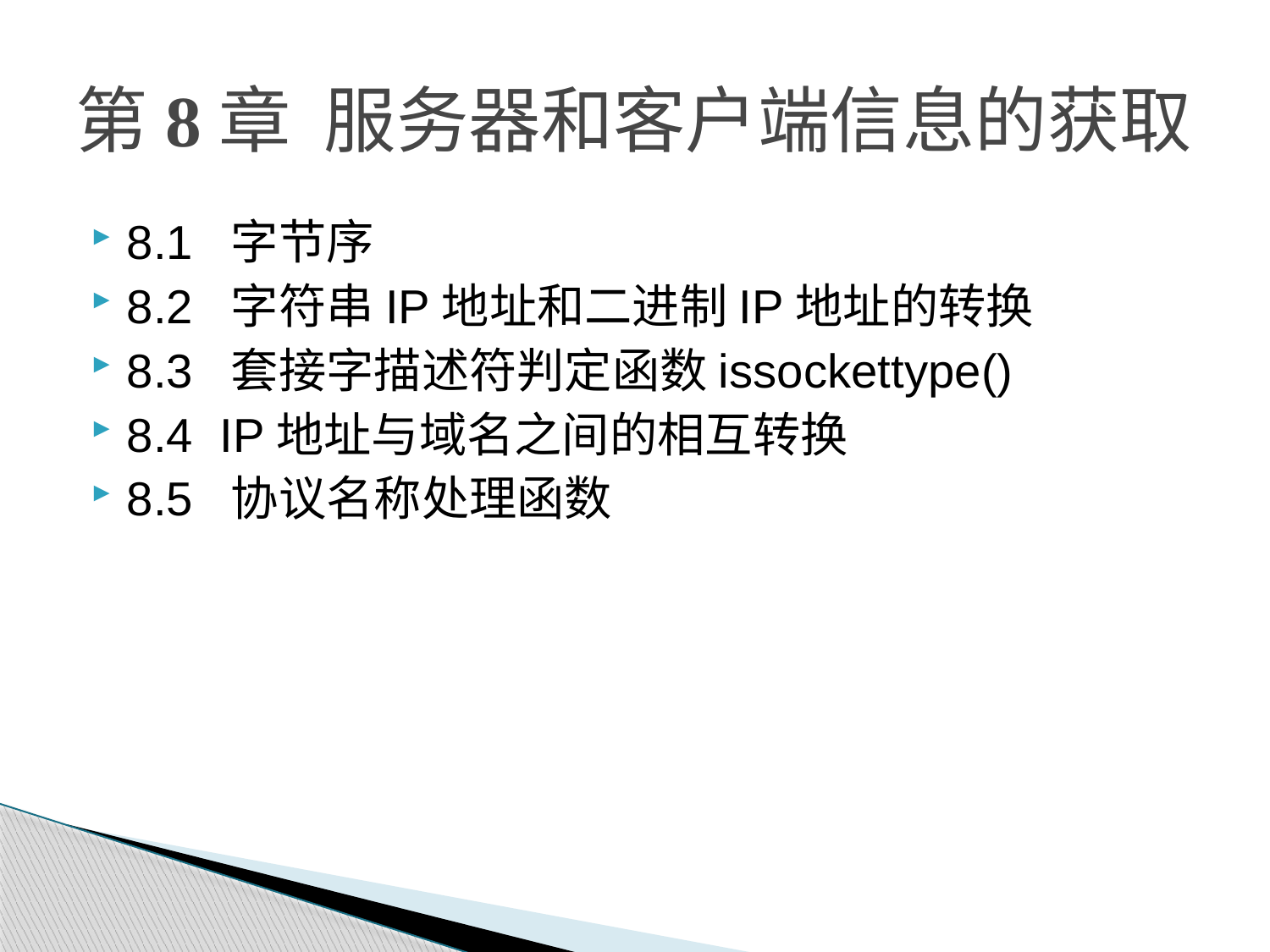

# 第8章  服务器和客户端信息的获取
8.1  字节序
8.2  字符串IP地址和二进制IP地址的转换
8.3  套接字描述符判定函数issockettype()
8.4  IP地址与域名之间的相互转换
8.5  协议名称处理函数